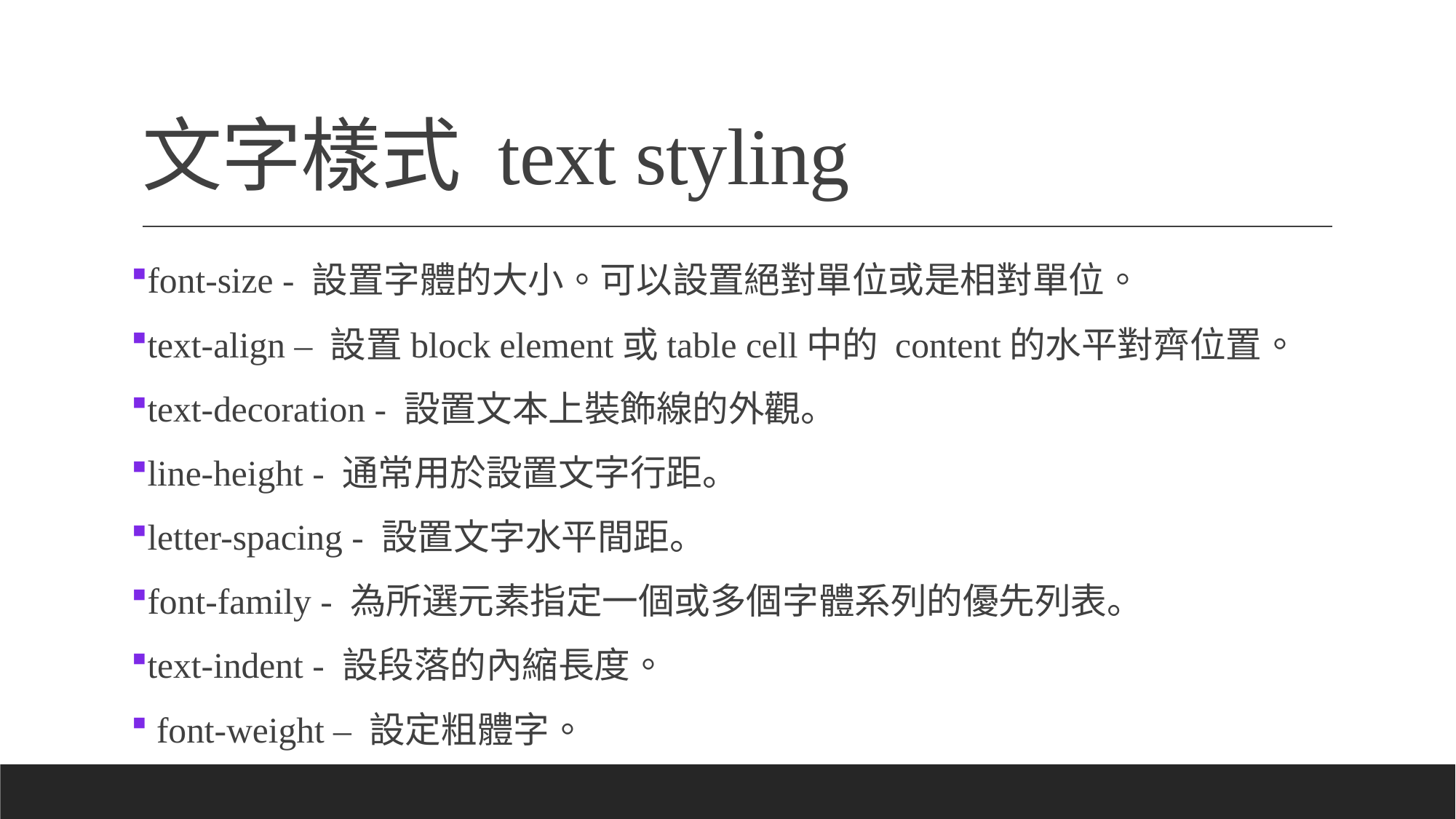

# 文字樣式 text styling
font-size - 設置字體的大小。可以設置絕對單位或是相對單位。
text-align – 設置block element或table cell中的 content的水平對齊位置。
text-decoration - 設置文本上裝飾線的外觀。
line-height - 通常用於設置文字行距。
letter-spacing - 設置文字水平間距。
font-family - 為所選元素指定一個或多個字體系列的優先列表。
text-indent - 設段落的內縮長度。
 font-weight – 設定粗體字。